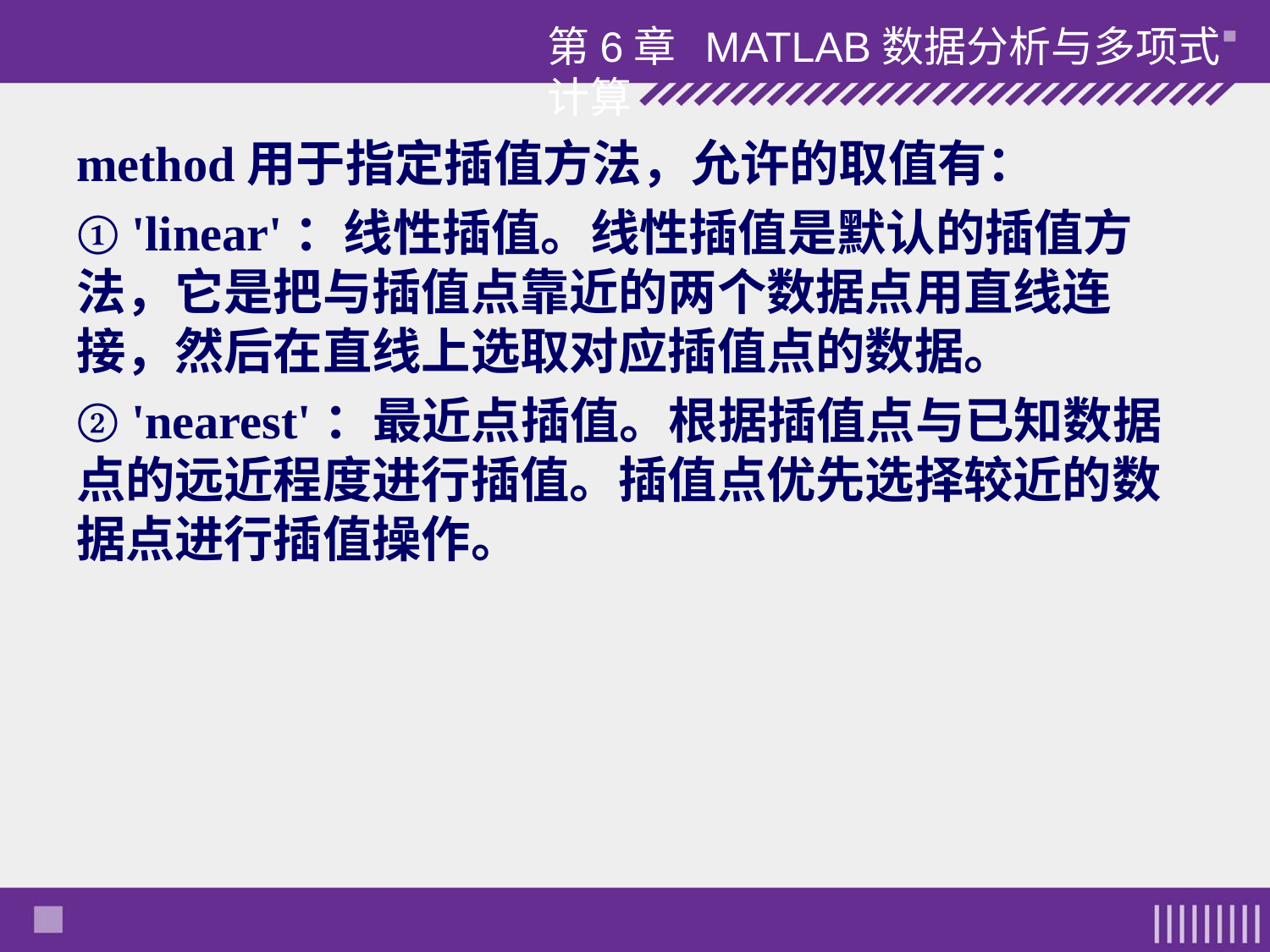

第6章  MATLAB数据分析与多项式计算
method用于指定插值方法，允许的取值有：
① 'linear'：线性插值。线性插值是默认的插值方法，它是把与插值点靠近的两个数据点用直线连接，然后在直线上选取对应插值点的数据。
② 'nearest'：最近点插值。根据插值点与已知数据点的远近程度进行插值。插值点优先选择较近的数据点进行插值操作。